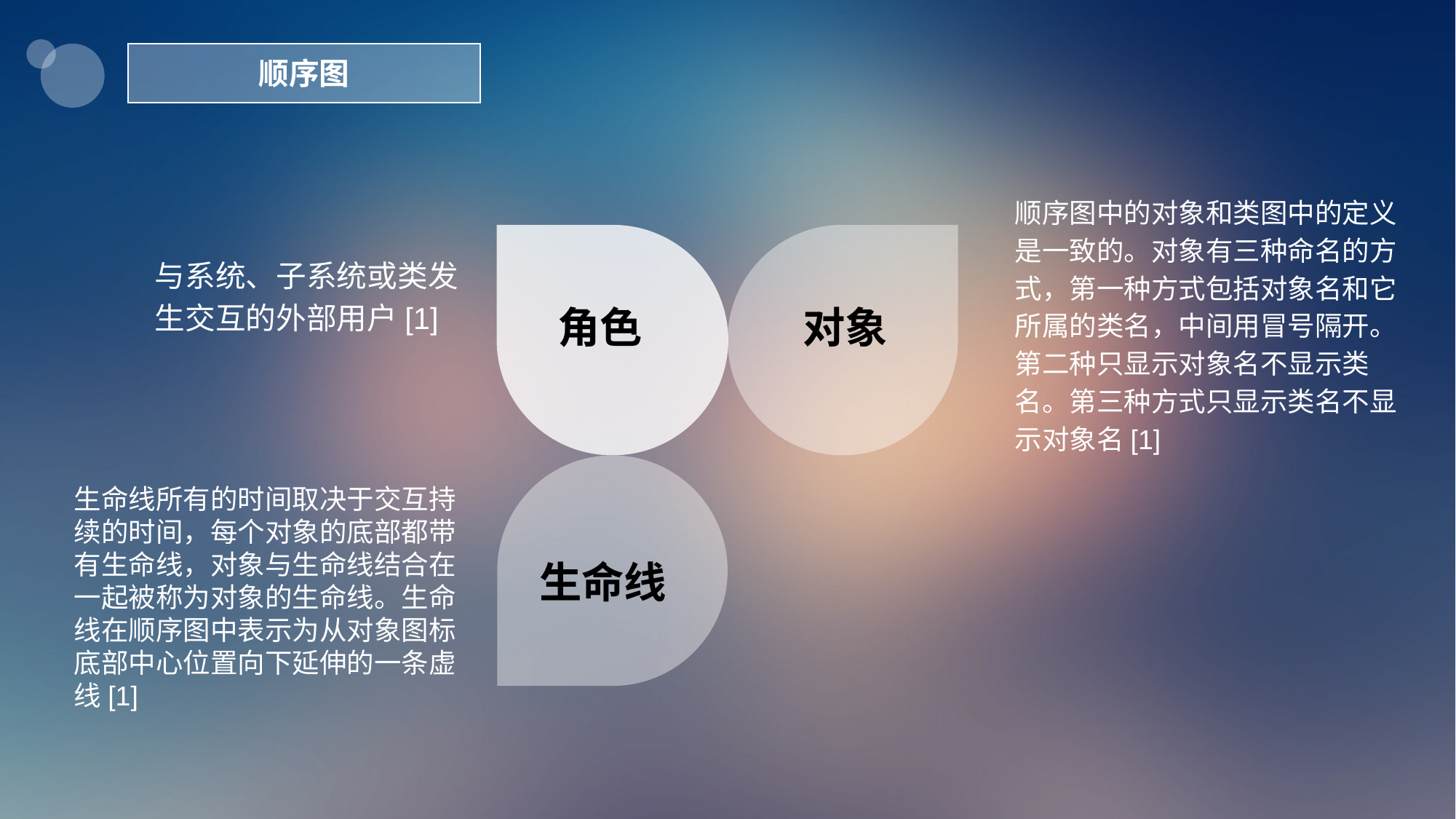

顺序图
顺序图中的对象和类图中的定义是一致的。对象有三种命名的方式，第一种方式包括对象名和它所属的类名，中间用冒号隔开。第二种只显示对象名不显示类名。第三种方式只显示类名不显示对象名[1]

与系统、子系统或类发生交互的外部用户[1]
角色
对象

生命线所有的时间取决于交互持续的时间，每个对象的底部都带有生命线，对象与生命线结合在一起被称为对象的生命线。生命线在顺序图中表示为从对象图标底部中心位置向下延伸的一条虚线[1]
生命线